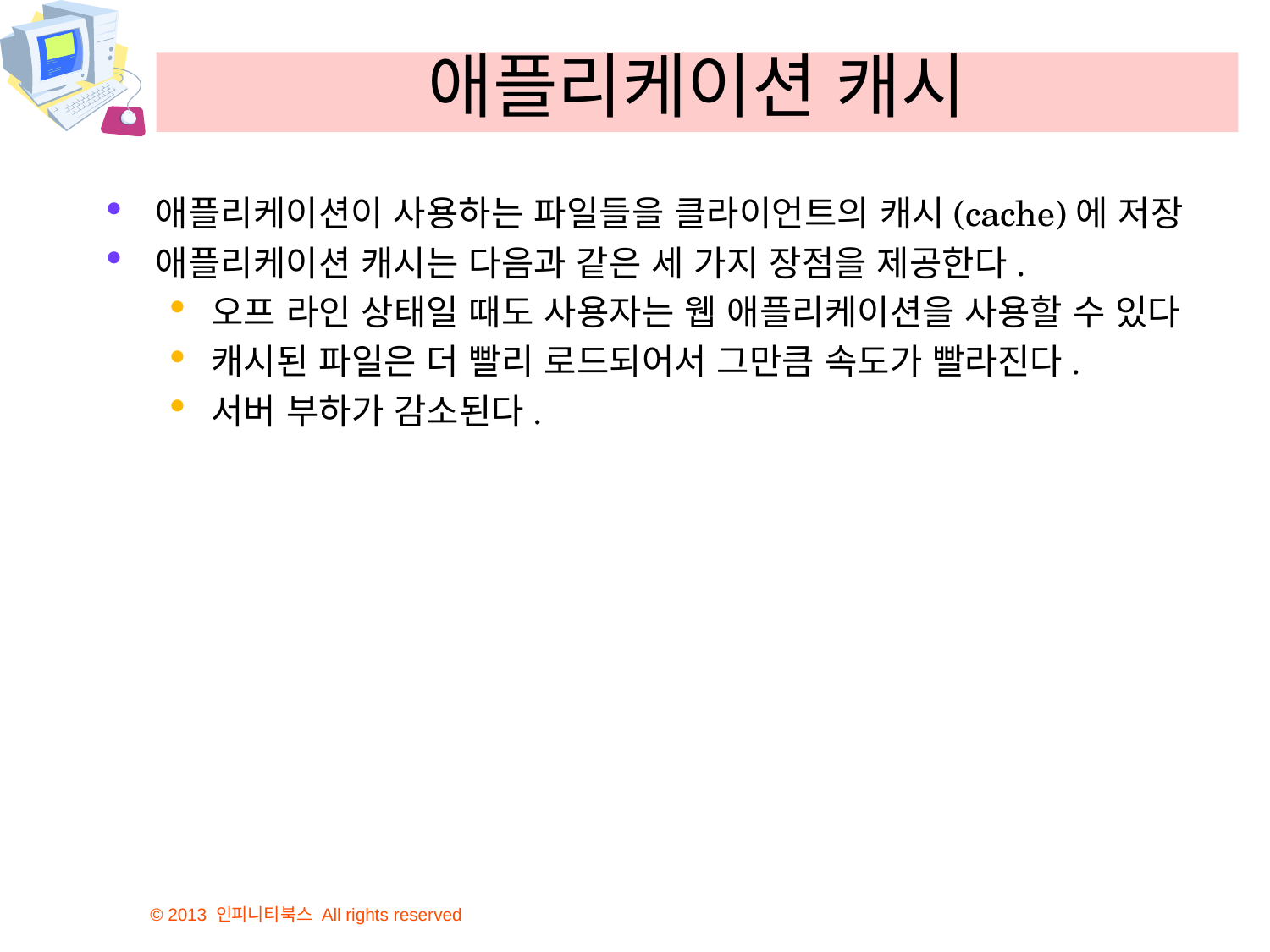

# 애플리케이션 캐시
애플리케이션이 사용하는 파일들을 클라이언트의 캐시(cache)에 저장
애플리케이션 캐시는 다음과 같은 세 가지 장점을 제공한다.
오프 라인 상태일 때도 사용자는 웹 애플리케이션을 사용할 수 있다
캐시된 파일은 더 빨리 로드되어서 그만큼 속도가 빨라진다.
서버 부하가 감소된다.